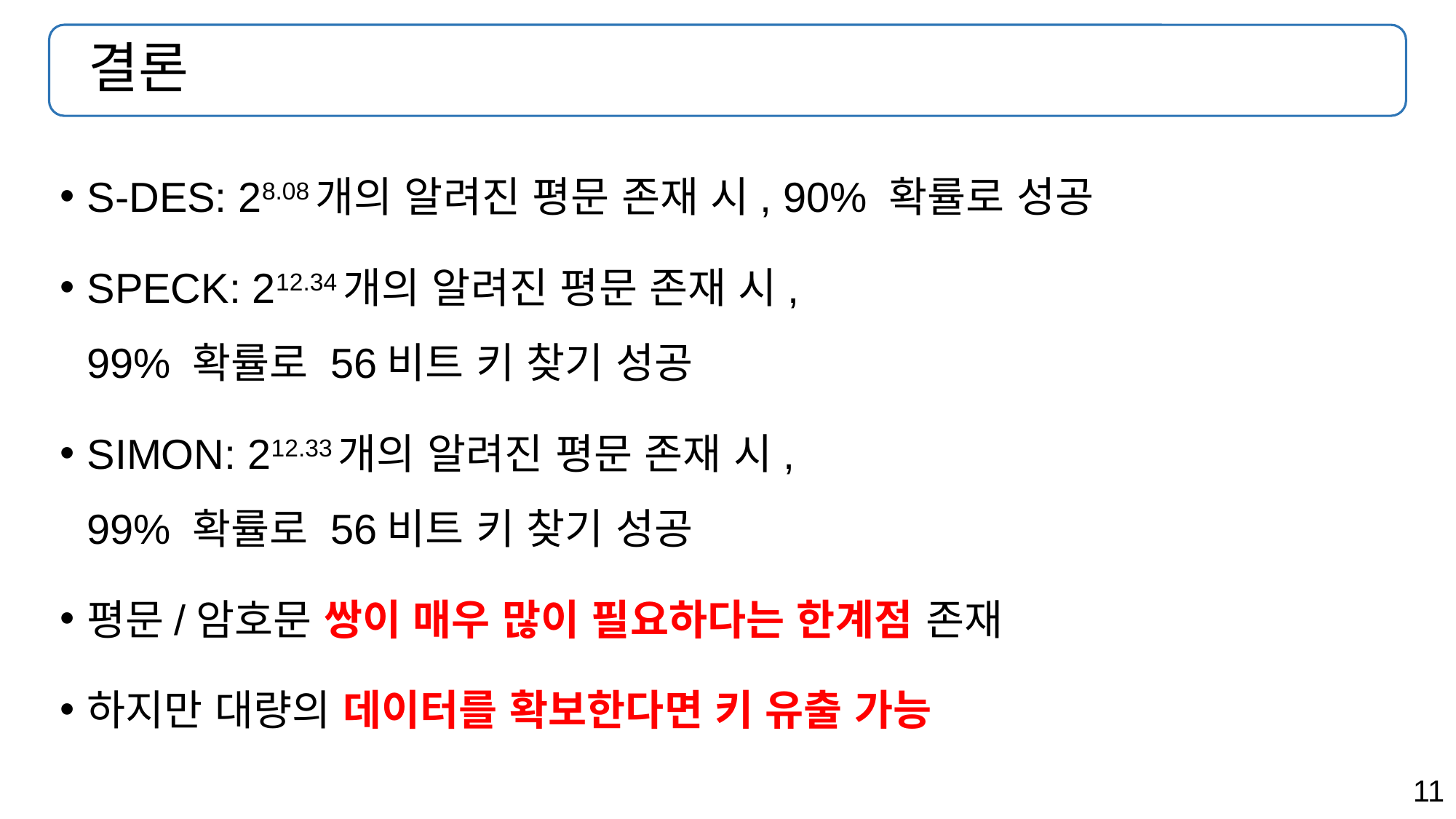

# 결론
S-DES: 28.08개의 알려진 평문 존재 시, 90% 확률로 성공
SPECK: 212.34개의 알려진 평문 존재 시,
99% 확률로 56비트 키 찾기 성공
SIMON: 212.33개의 알려진 평문 존재 시,
99% 확률로 56비트 키 찾기 성공
평문/암호문 쌍이 매우 많이 필요하다는 한계점 존재
하지만 대량의 데이터를 확보한다면 키 유출 가능